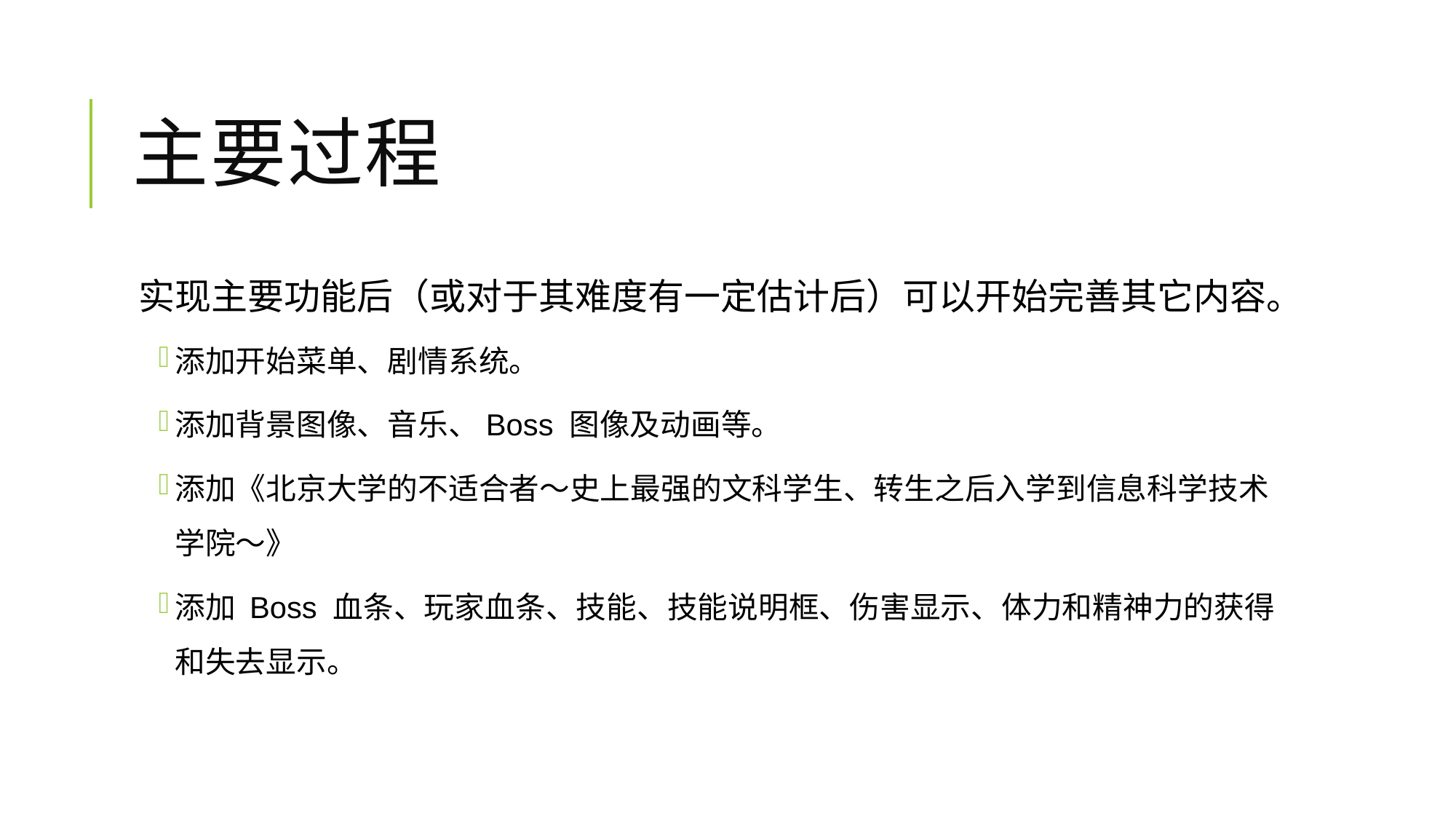

# 主要过程
实现主要功能后（或对于其难度有一定估计后）可以开始完善其它内容。
添加开始菜单、剧情系统。
添加背景图像、音乐、Boss 图像及动画等。
添加《北京大学的不适合者～史上最强的文科学生、转生之后入学到信息科学技术学院～》
添加 Boss 血条、玩家血条、技能、技能说明框、伤害显示、体力和精神力的获得和失去显示。